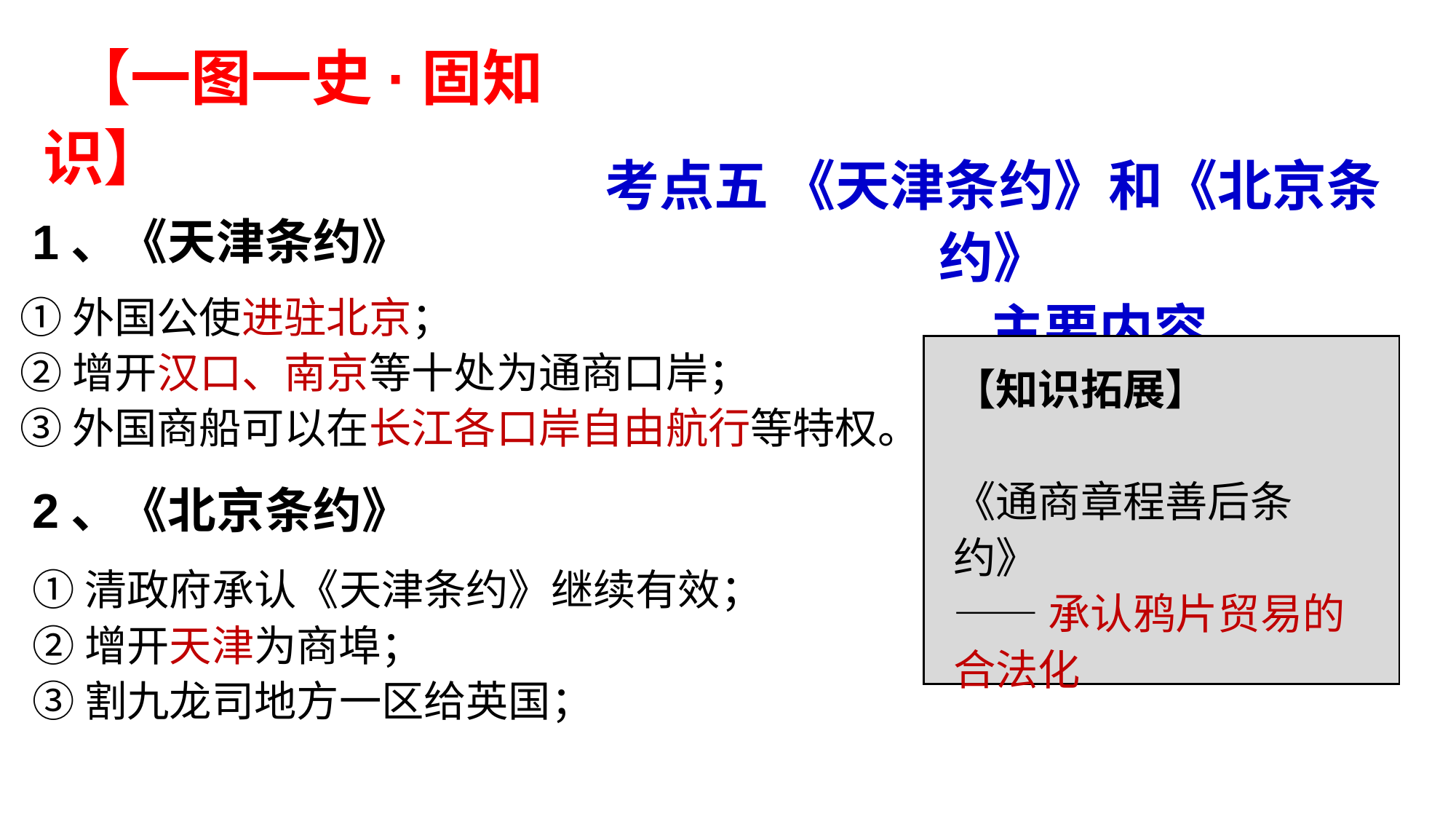

【一图一史·固知识】
考点五 《天津条约》和《北京条约》
                主要内容
1、《天津条约》

2、《北京条约》

①外国公使进驻北京；
②增开汉口、南京等十处为通商口岸；
③外国商船可以在长江各口岸自由航行等特权。

【知识拓展】

《通商章程善后条约》
——承认鸦片贸易的合法化
①清政府承认《天津条约》继续有效；
②增开天津为商埠；
③割九龙司地方一区给英国；